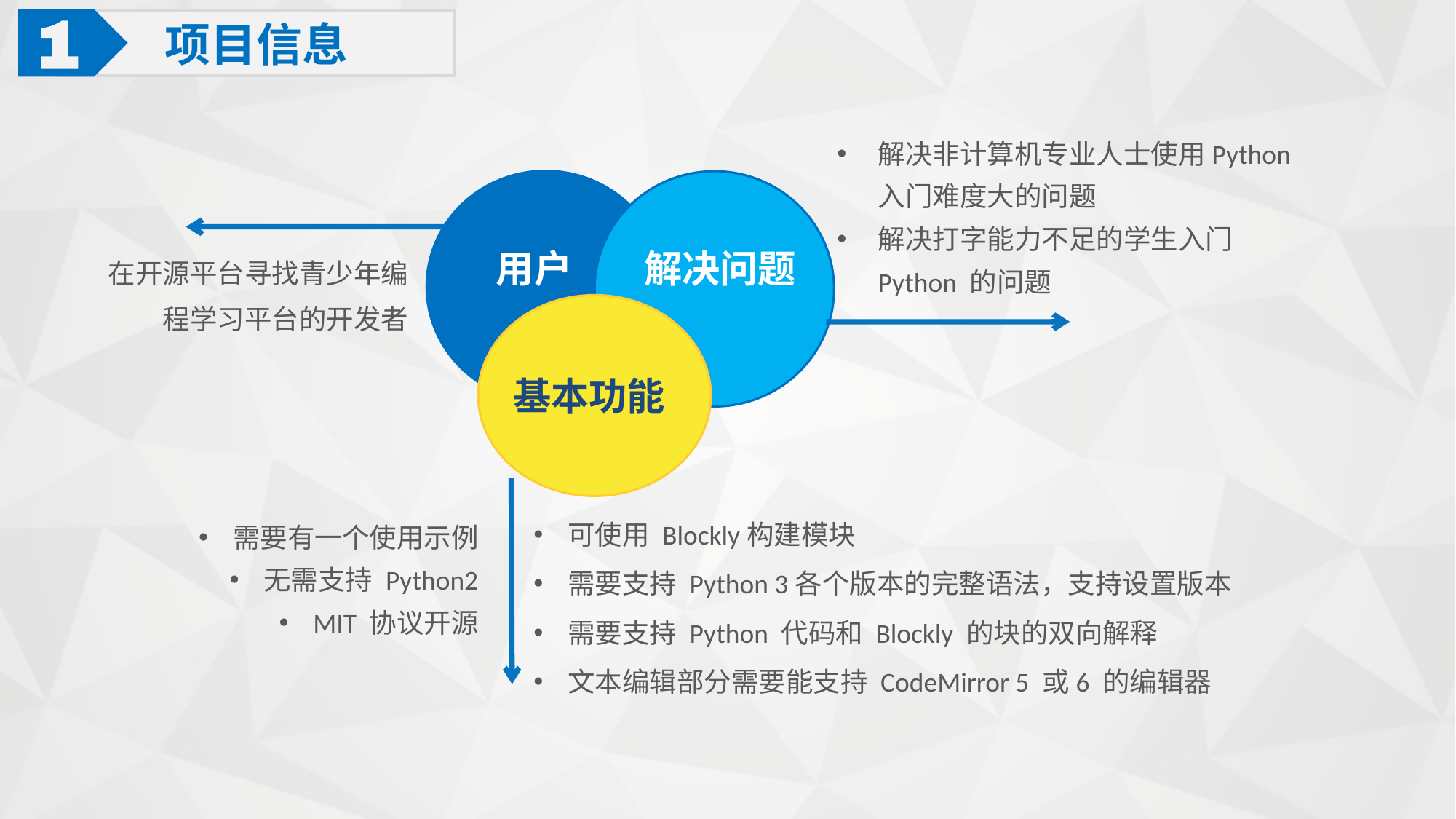

1

项目信息
解决非计算机专业人士使用Python 入门难度大的问题
解决打字能力不足的学生入门Python 的问题

在开源平台寻找青少年编程学习平台的开发者

用户
解决问题

基本功能
可使用 Blockly构建模块
需要支持 Python 3各个版本的完整语法，支持设置版本
需要支持 Python 代码和 Blockly 的块的双向解释
文本编辑部分需要能支持 CodeMirror 5 或6 的编辑器
需要有⼀个使用示例
无需支持 Python2
MIT 协议开源